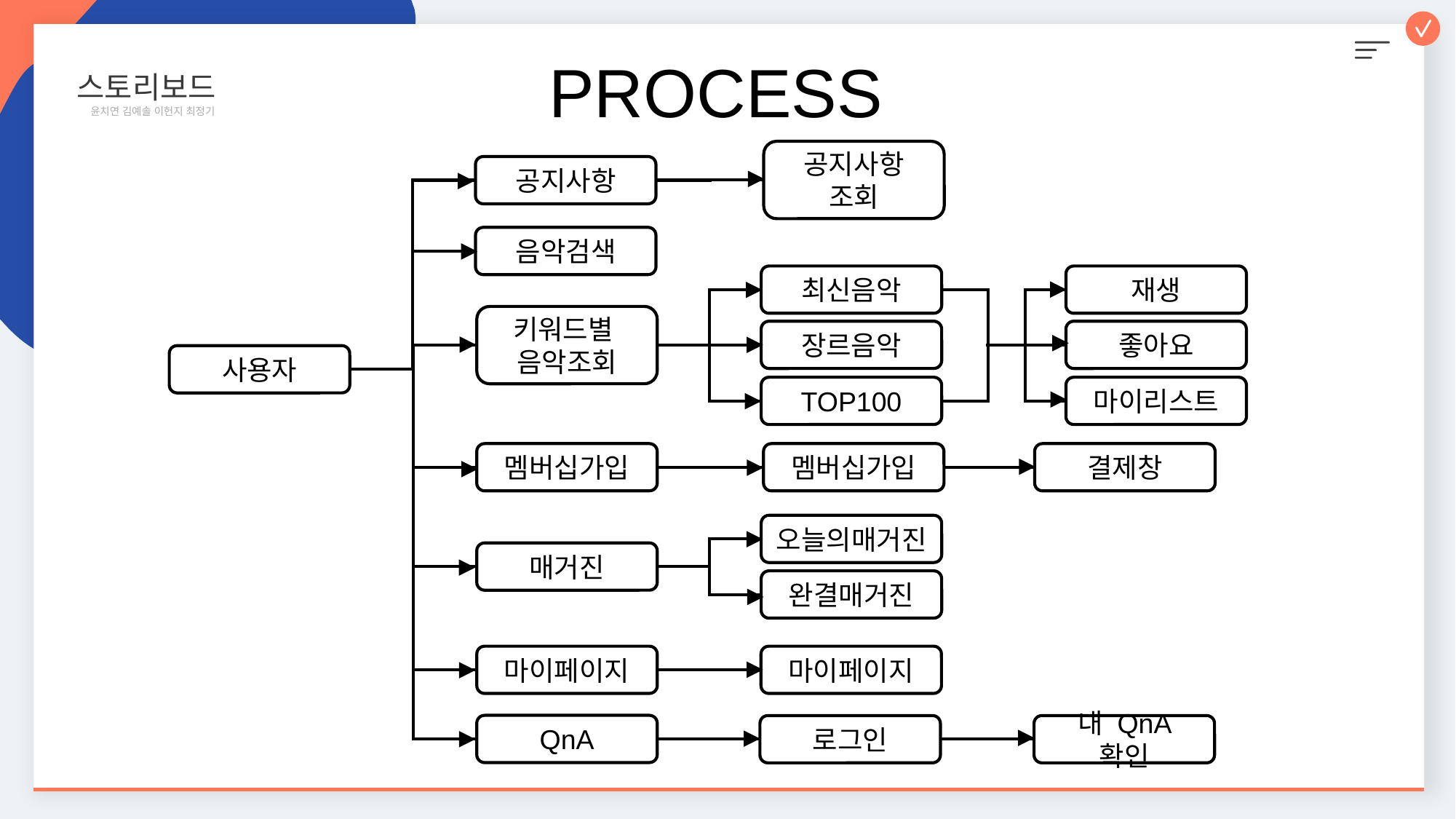

스토리보드
    윤치연 김예솔 이헌지 최정기

PROCESS
공지사항
조회
공지사항

음악검색

최신음악
재생

키워드별
음악조회
장르음악
좋아요

사용자
TOP100
마이리스트

멤버십가입
멤버십가입
결제창

오늘의매거진

매거진

완결매거진

마이페이지
마이페이지

QnA
로그인
내 QnA 확인